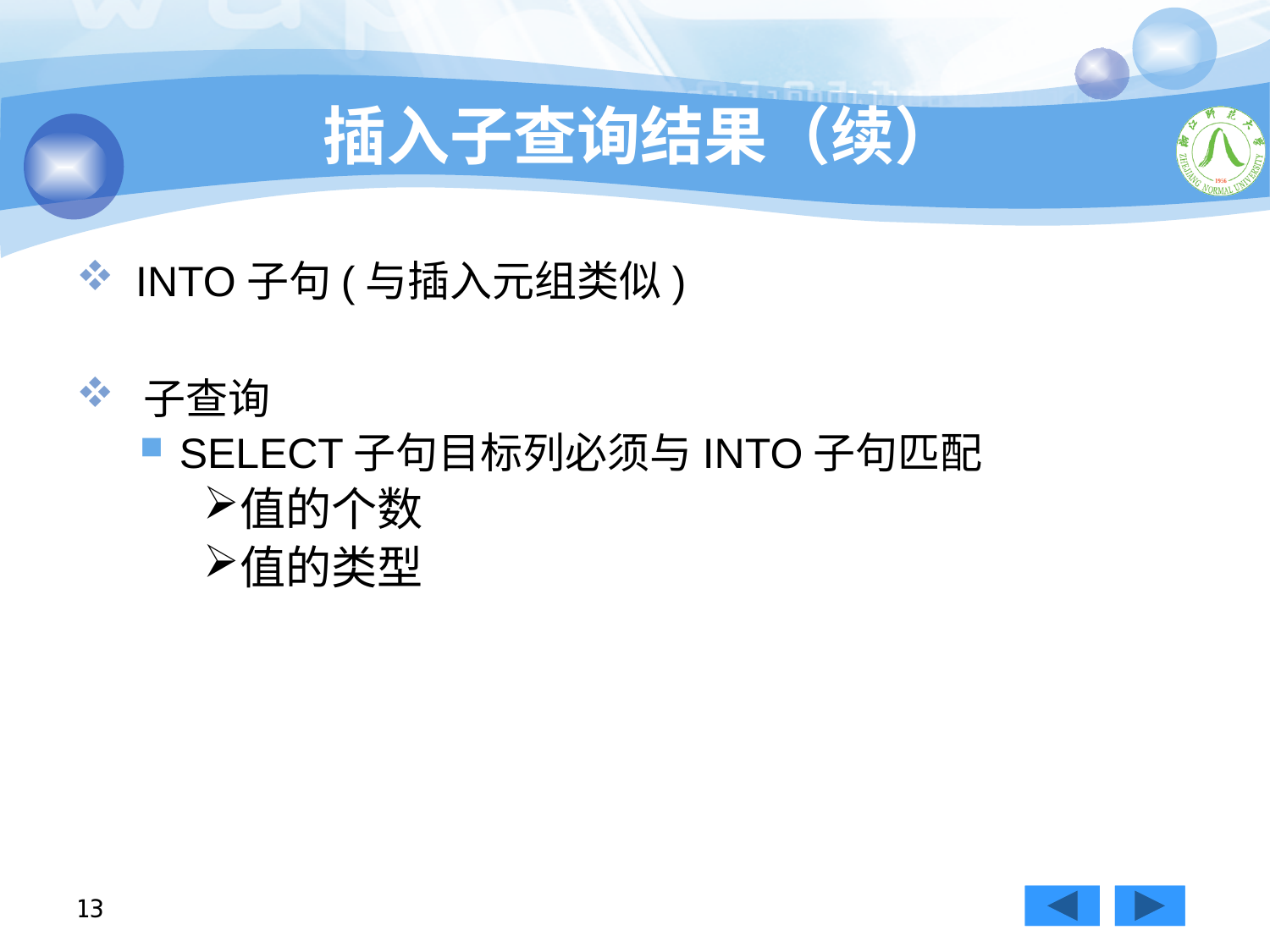

# 插入子查询结果（续）
 INTO子句(与插入元组类似)

 子查询
SELECT子句目标列必须与INTO子句匹配
值的个数
值的类型
13